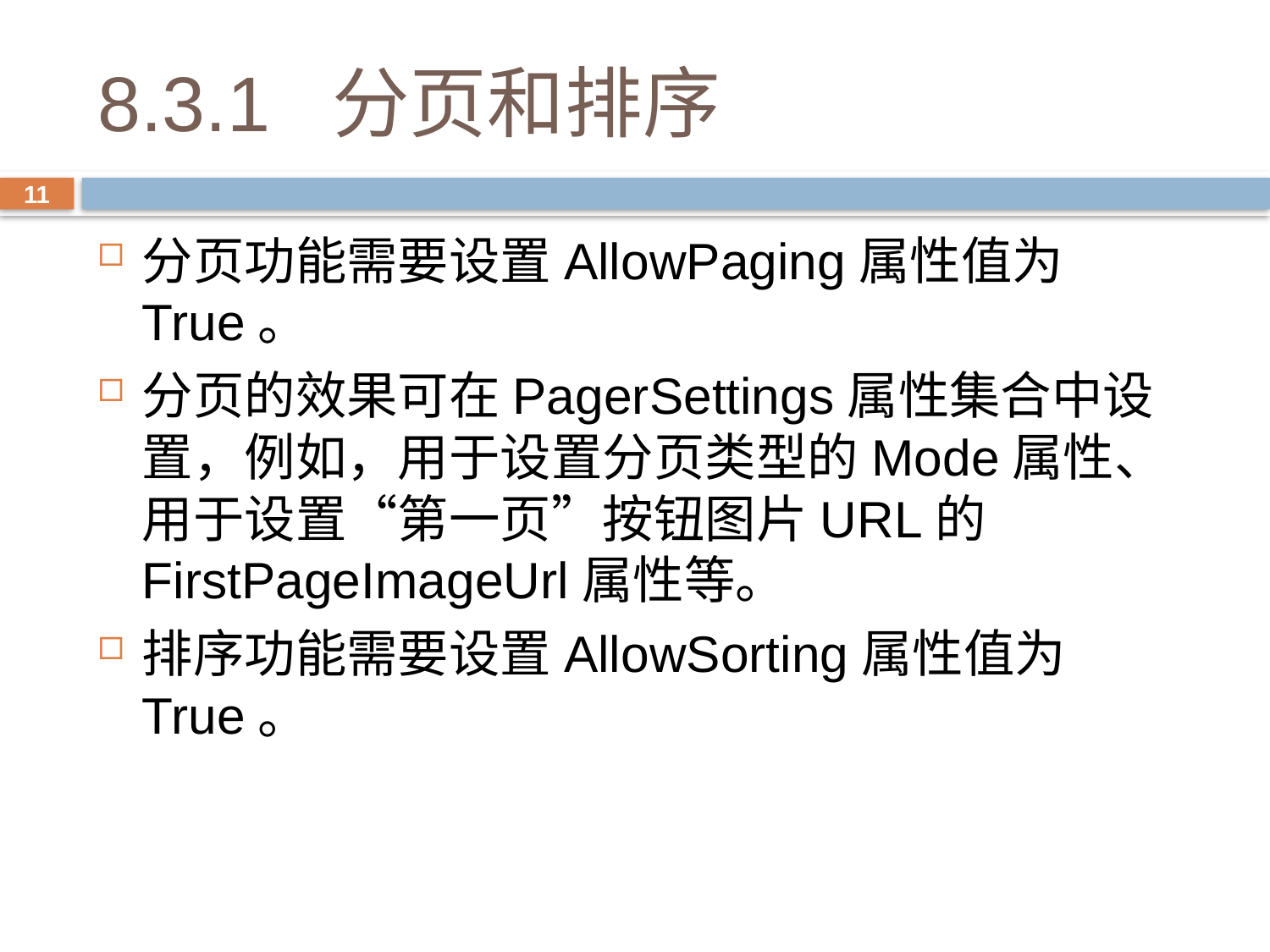

# 8.3.1  分页和排序
11
分页功能需要设置AllowPaging属性值为True。
分页的效果可在PagerSettings属性集合中设置，例如，用于设置分页类型的Mode属性、用于设置“第一页”按钮图片URL的FirstPageImageUrl属性等。
排序功能需要设置AllowSorting属性值为True。